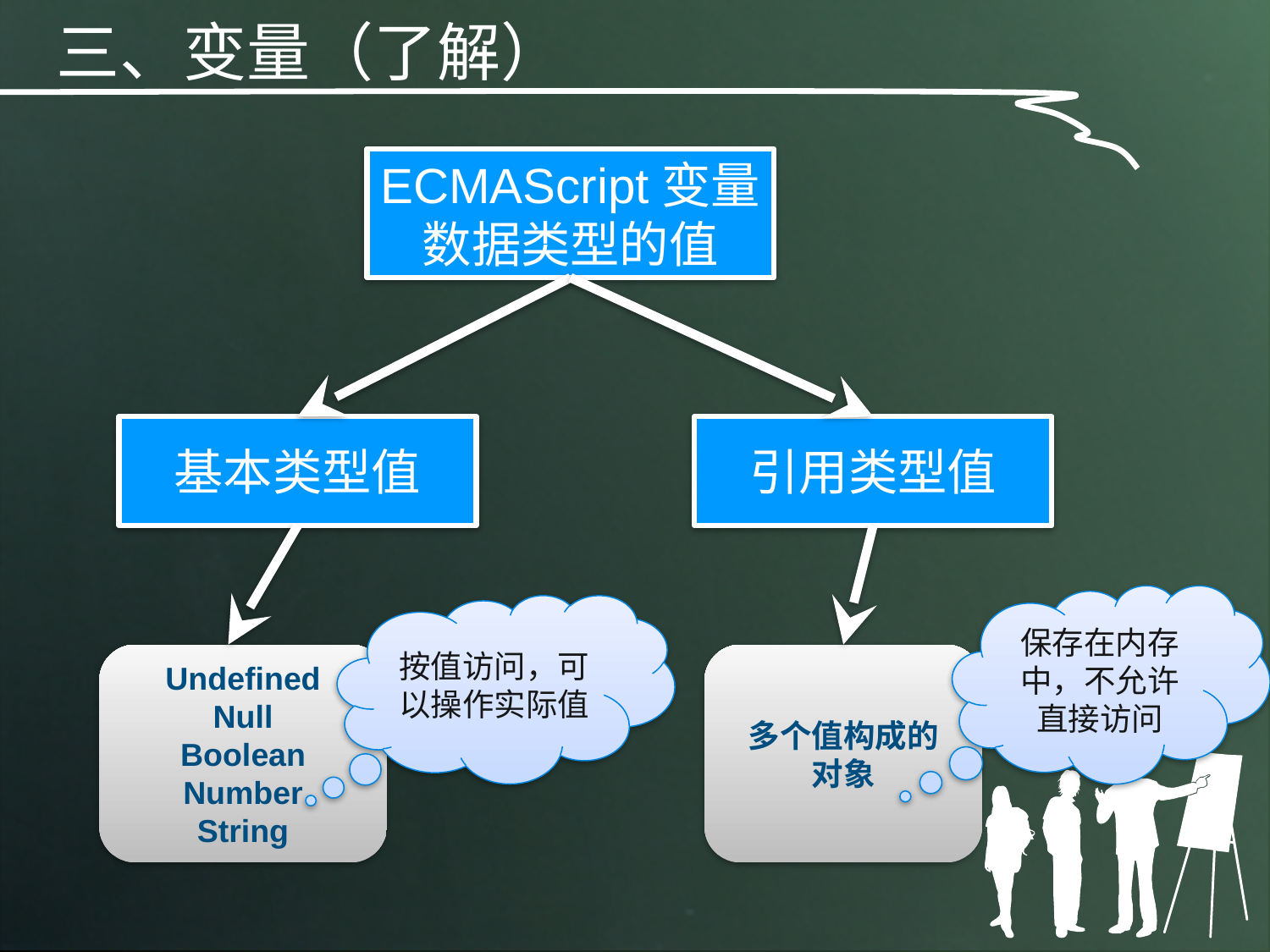

三、变量（了解）

ECMAScript变量数据类型的值
基本类型值
引用类型值
保存在内存中，不允许直接访问
多个值构成的
对象
按值访问，可以操作实际值
Undefined
Null
Boolean
Number
String